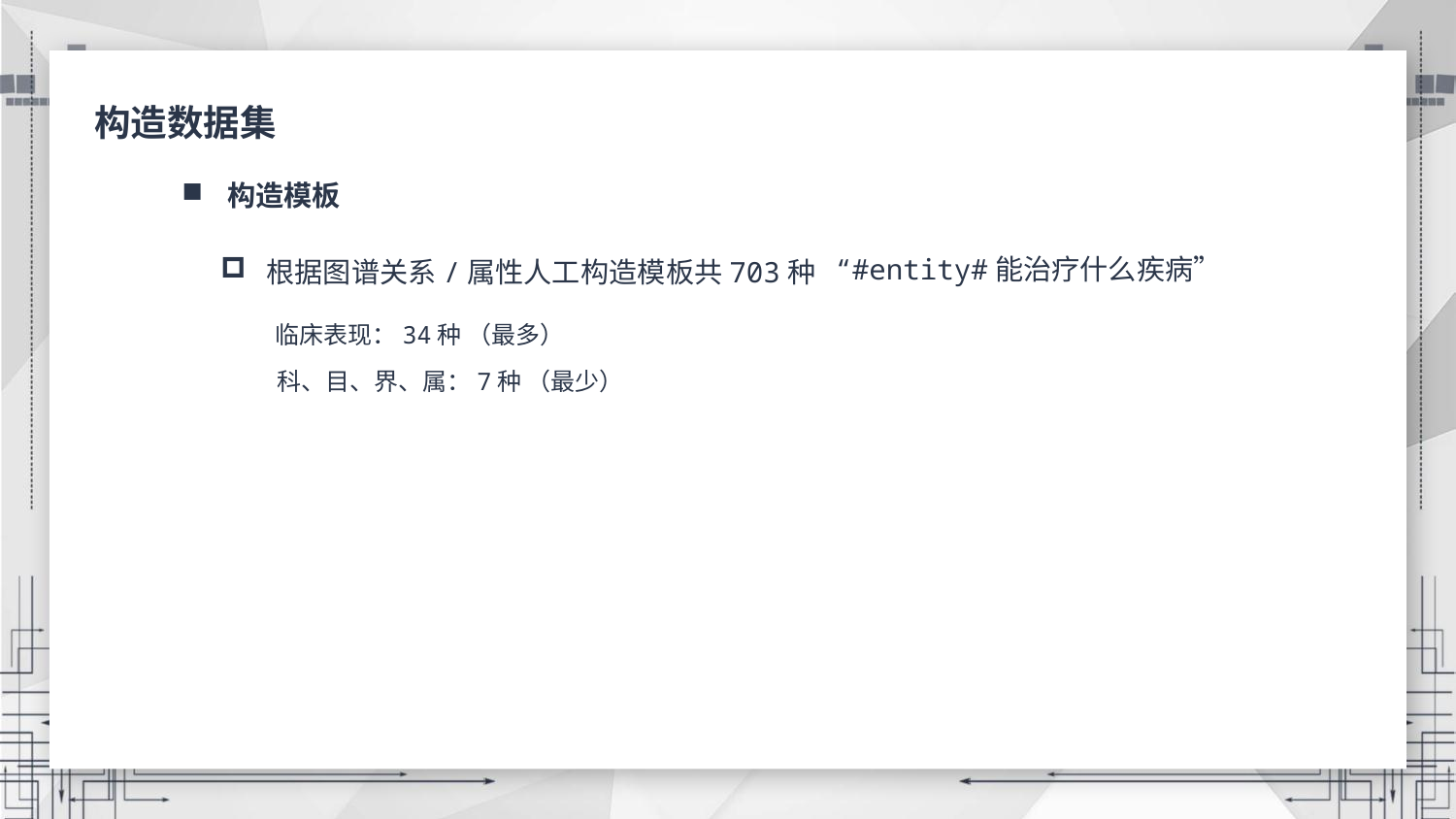

构造数据集
构造模板
“#entity#能治疗什么疾病”
根据图谱关系/属性人工构造模板共703种
临床表现：34种 （最多）
科、目、界、属：7种 （最少）